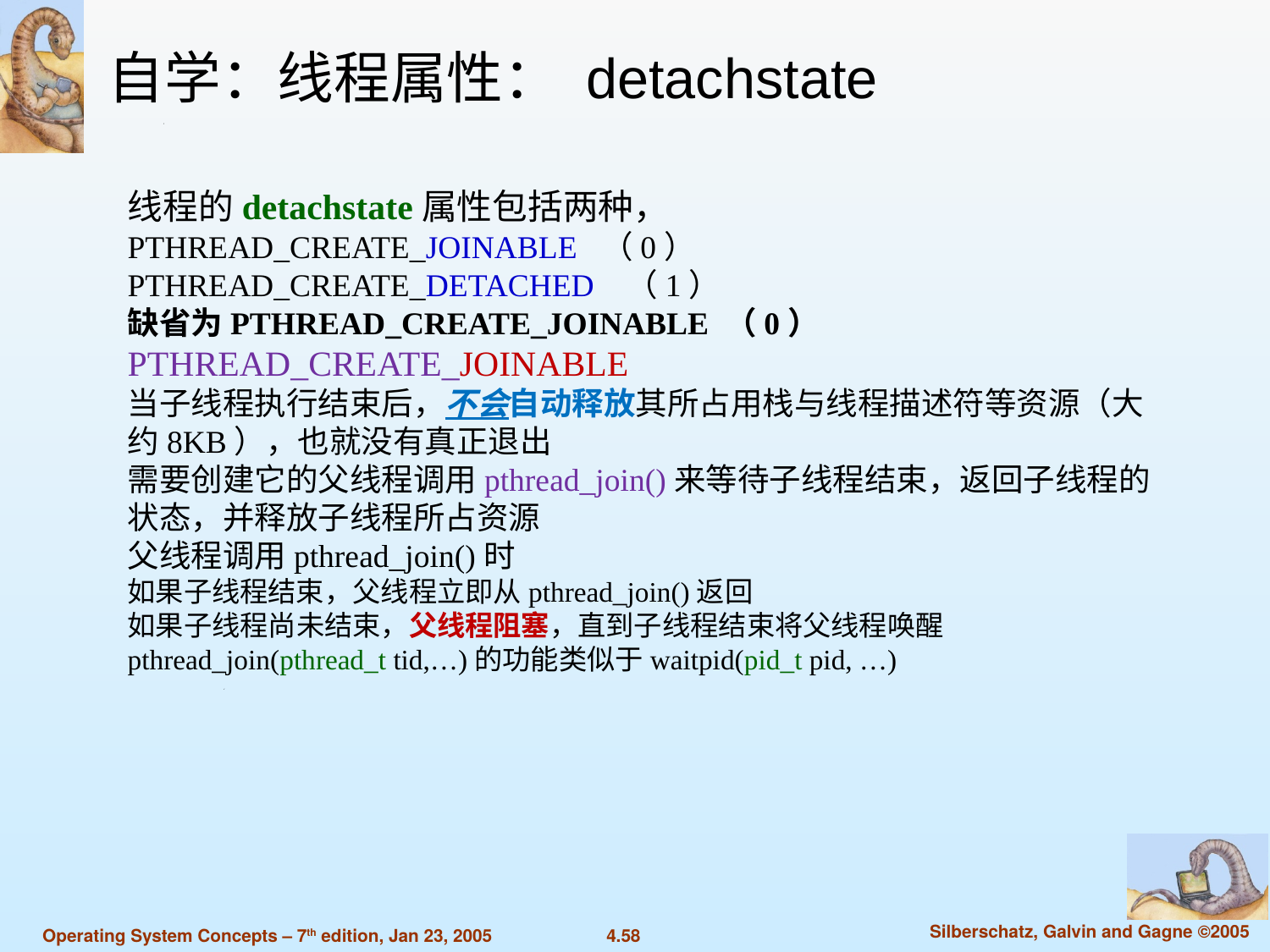

自学：线程属性： detachstate
线程的detachstate属性包括两种，
PTHREAD_CREATE_JOINABLE  （0）
PTHREAD_CREATE_DETACHED   （1）
缺省为PTHREAD_CREATE_JOINABLE （0）
PTHREAD_CREATE_JOINABLE
当子线程执行结束后，不会自动释放其所占用栈与线程描述符等资源（大约8KB），也就没有真正退出
需要创建它的父线程调用pthread_join()来等待子线程结束，返回子线程的状态，并释放子线程所占资源
父线程调用pthread_join()时
如果子线程结束，父线程立即从pthread_join()返回
如果子线程尚未结束，父线程阻塞，直到子线程结束将父线程唤醒
pthread_join(pthread_t tid,…)的功能类似于waitpid(pid_t pid, …)